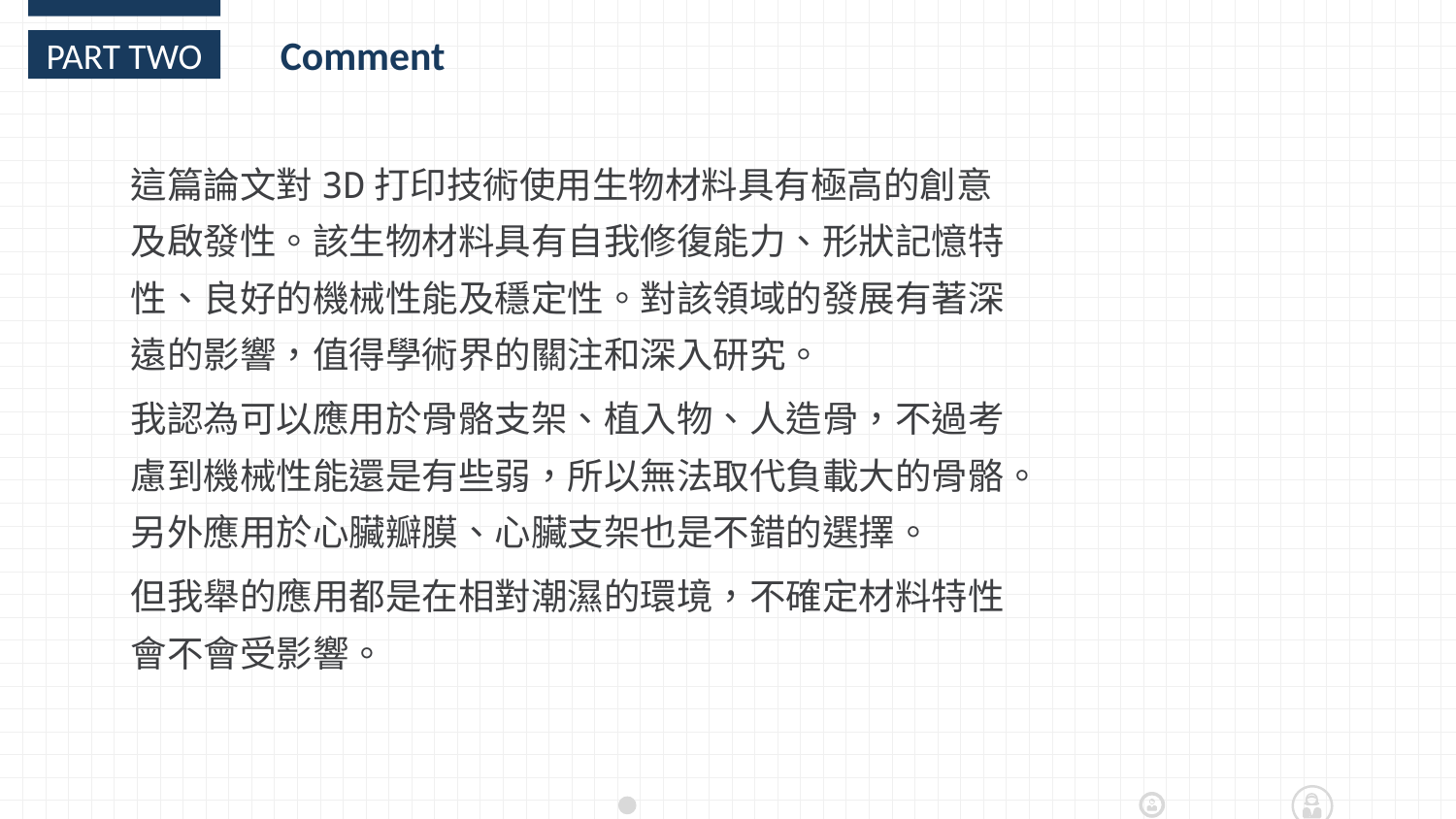

Comment
PART TWO
這篇論文對3D打印技術使用生物材料具有極高的創意及啟發性。該生物材料具有自我修復能力、形狀記憶特性、良好的機械性能及穩定性。對該領域的發展有著深遠的影響，值得學術界的關注和深入研究。
我認為可以應用於骨骼支架、植入物、人造骨，不過考慮到機械性能還是有些弱，所以無法取代負載大的骨骼。另外應用於心臟瓣膜、心臟支架也是不錯的選擇。
但我舉的應用都是在相對潮濕的環境，不確定材料特性會不會受影響。